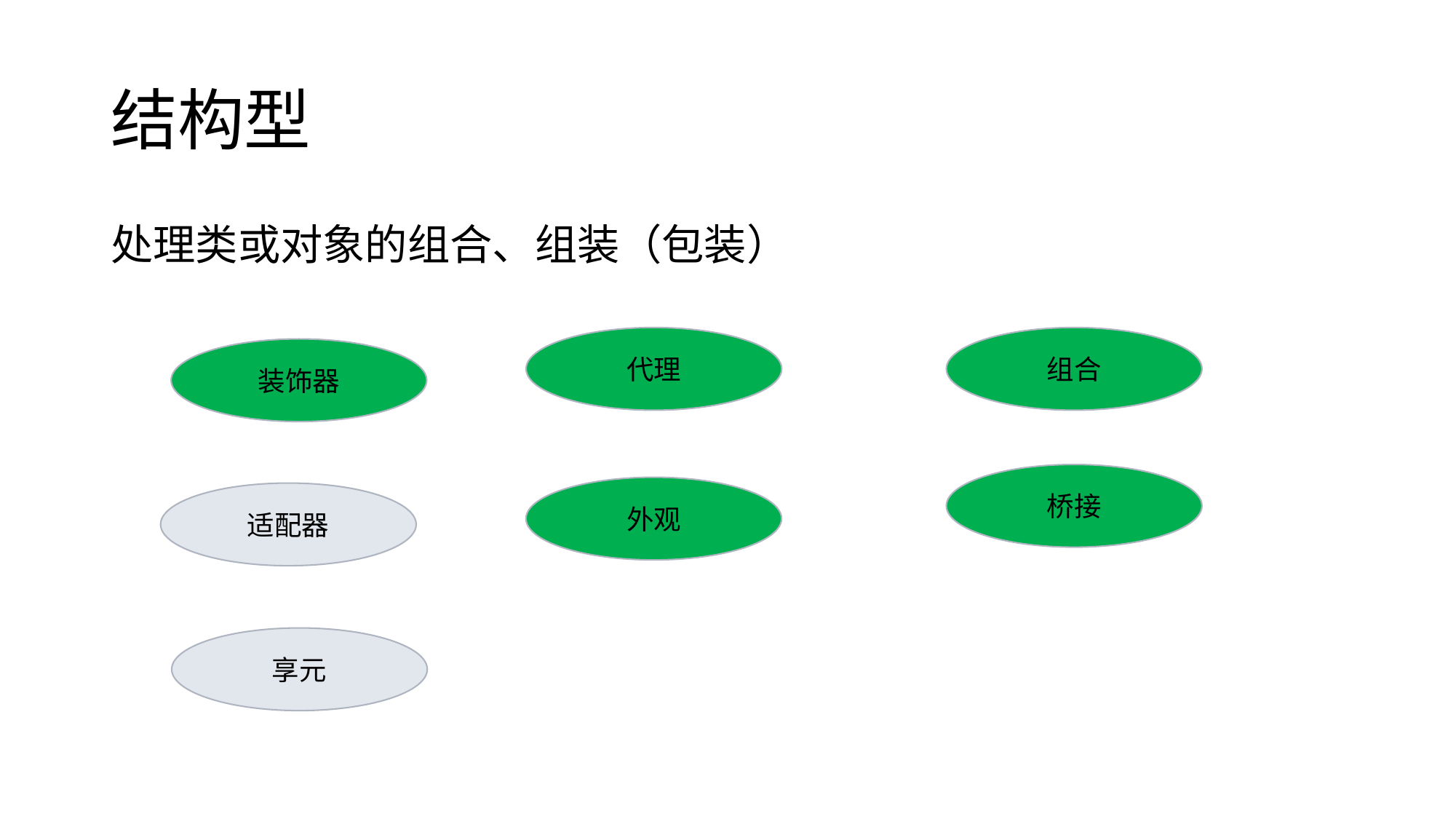

# 结构型
处理类或对象的组合、组装（包装）
代理
组合
装饰器
桥接
外观
适配器
享元